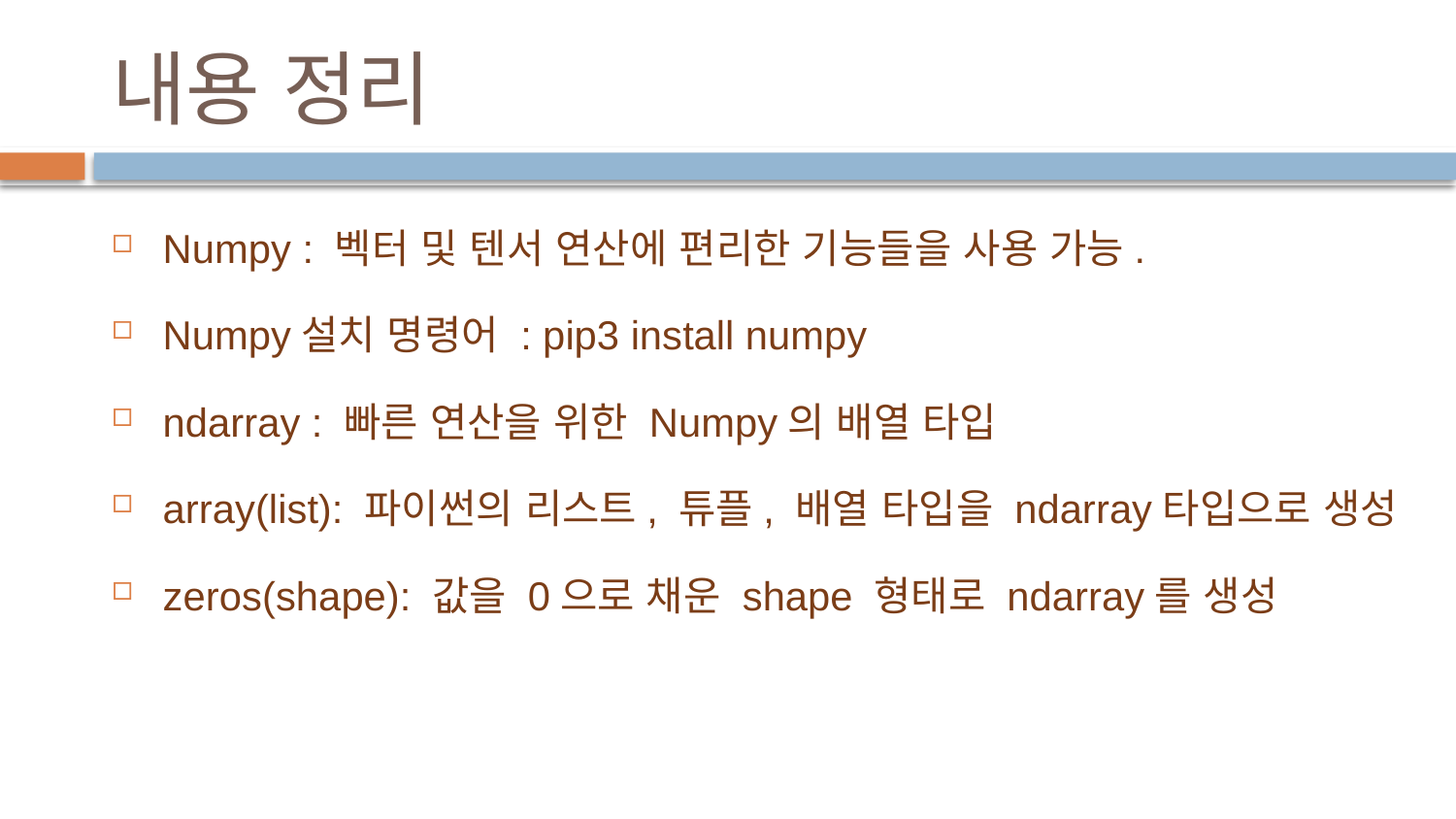

# 내용 정리
Numpy : 벡터 및 텐서 연산에 편리한 기능들을 사용 가능.
Numpy설치 명령어 : pip3 install numpy
ndarray : 빠른 연산을 위한 Numpy의 배열 타입
array(list): 파이썬의 리스트, 튜플, 배열 타입을 ndarray타입으로 생성
zeros(shape): 값을 0으로 채운 shape 형태로 ndarray를 생성